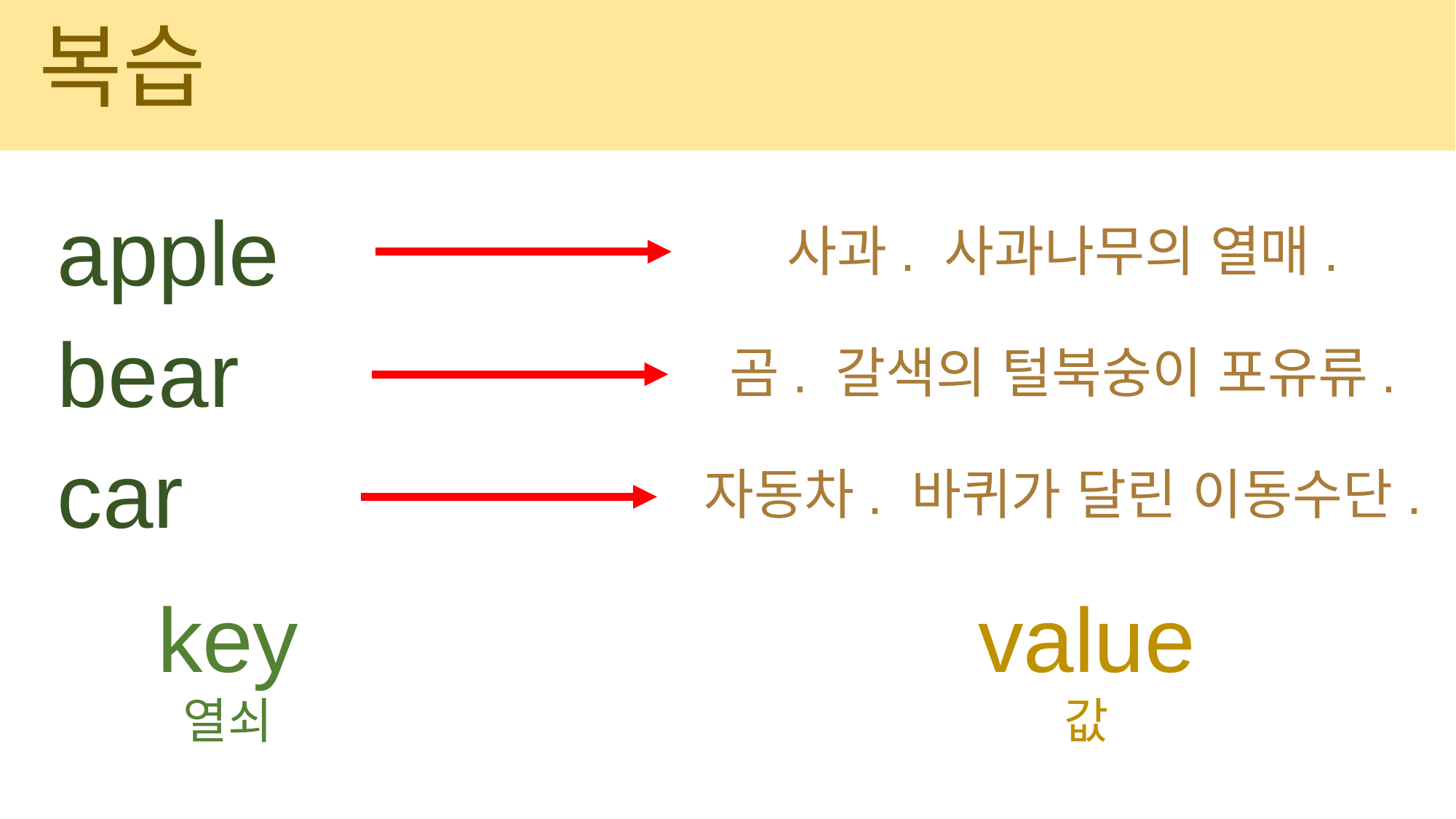

복습
딕셔내리란?
apple
사과. 사과나무의 열매.
bear
곰. 갈색의 털북숭이 포유류.
car
자동차. 바퀴가 달린 이동수단.
key
열쇠
value
값